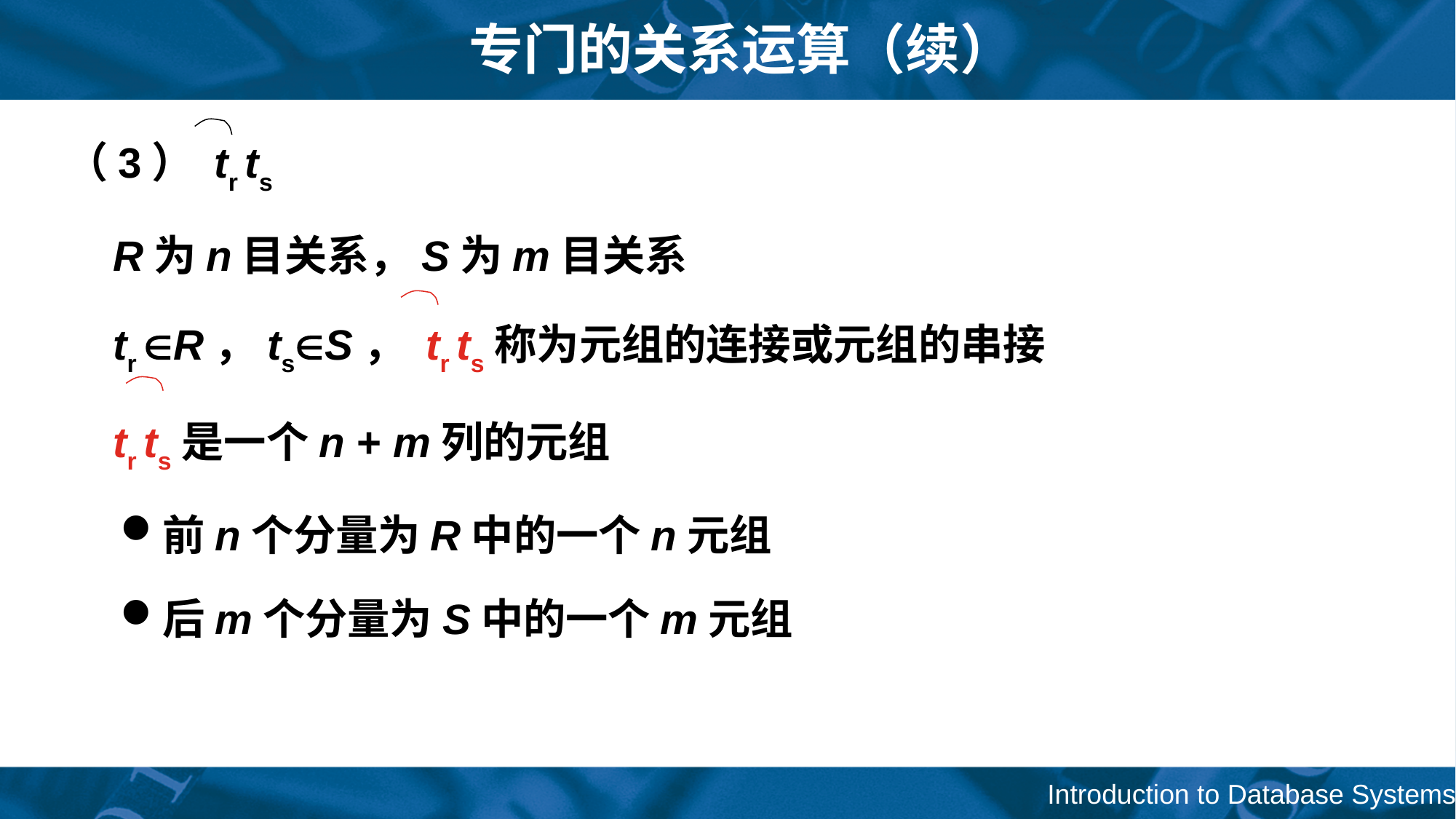

# 专门的关系运算（续）
（3） tr ts
    R为n目关系，S为m目关系
    tr ∈R，ts∈S， tr ts称为元组的连接或元组的串接
    tr ts是一个n + m列的元组
前n个分量为R中的一个n元组
后m个分量为S中的一个m元组